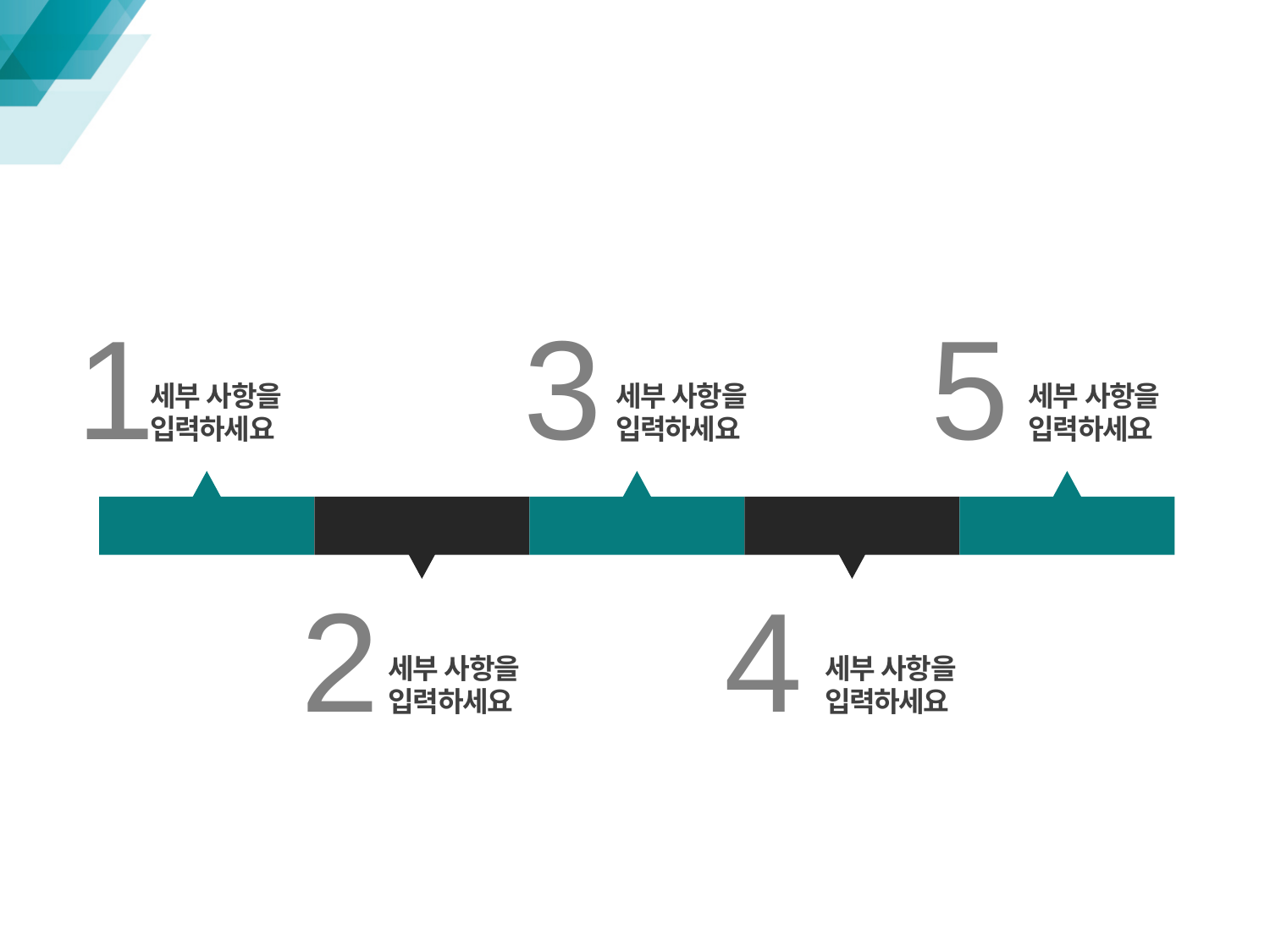

#
1
3
5
세부 사항을
입력하세요
세부 사항을
입력하세요
세부 사항을
입력하세요

2012
2013
2014
2015
2016

2
4
세부 사항을
입력하세요
세부 사항을
입력하세요